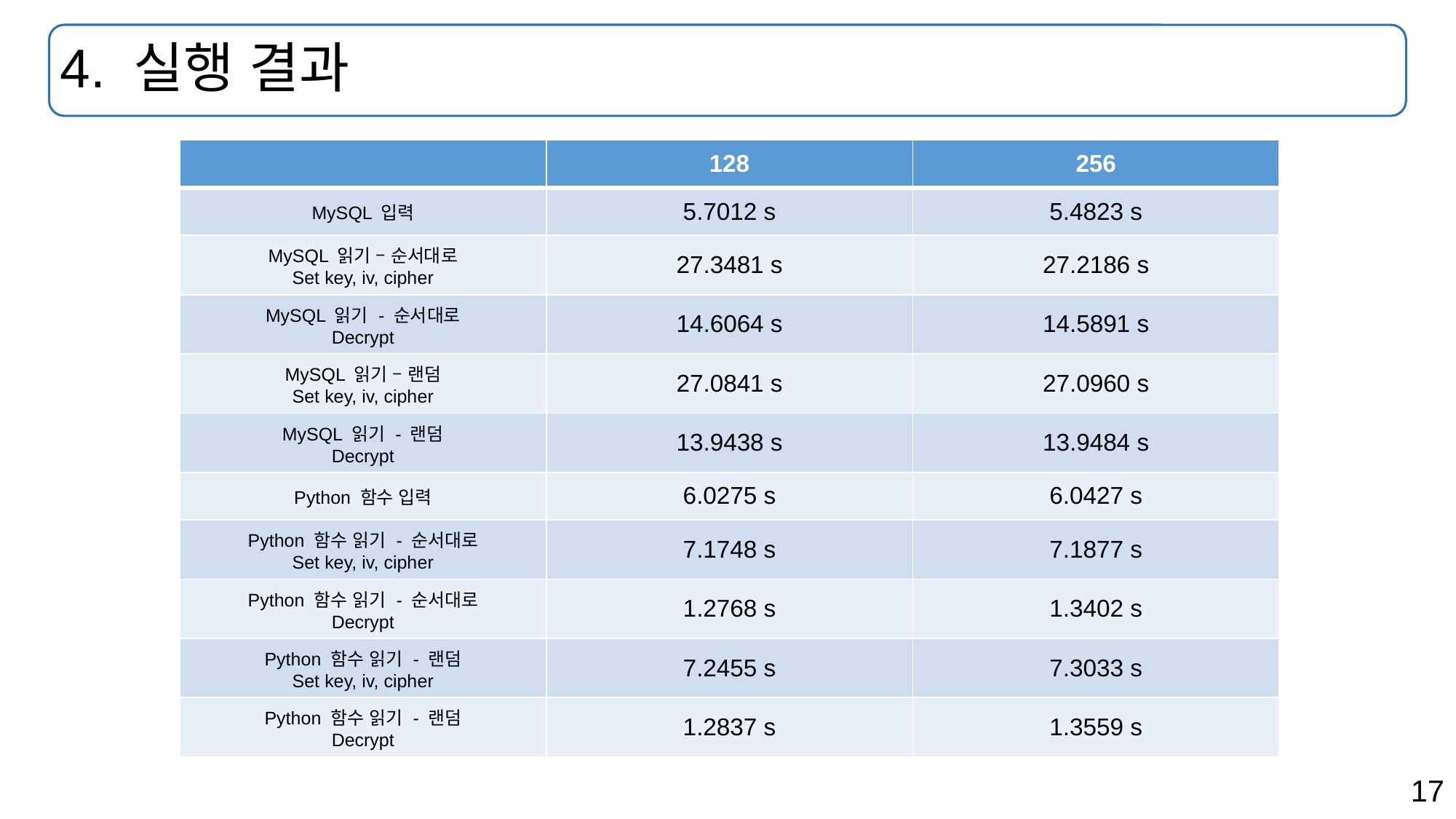

# 4. 실행 결과
|  | 128 | 256 |
| --- | --- | --- |
| MySQL 입력 | 5.7012 s | 5.4823 s |
| MySQL 읽기 – 순서대로 Set key, iv, cipher | 27.3481 s | 27.2186 s |
| MySQL 읽기 - 순서대로 Decrypt | 14.6064 s | 14.5891 s |
| MySQL 읽기 – 랜덤 Set key, iv, cipher | 27.0841 s | 27.0960 s |
| MySQL 읽기 - 랜덤 Decrypt | 13.9438 s | 13.9484 s |
| Python 함수 입력 | 6.0275 s | 6.0427 s |
| Python 함수 읽기 - 순서대로 Set key, iv, cipher | 7.1748 s | 7.1877 s |
| Python 함수 읽기 - 순서대로 Decrypt | 1.2768 s | 1.3402 s |
| Python 함수 읽기 - 랜덤 Set key, iv, cipher | 7.2455 s | 7.3033 s |
| Python 함수 읽기 - 랜덤 Decrypt | 1.2837 s | 1.3559 s |